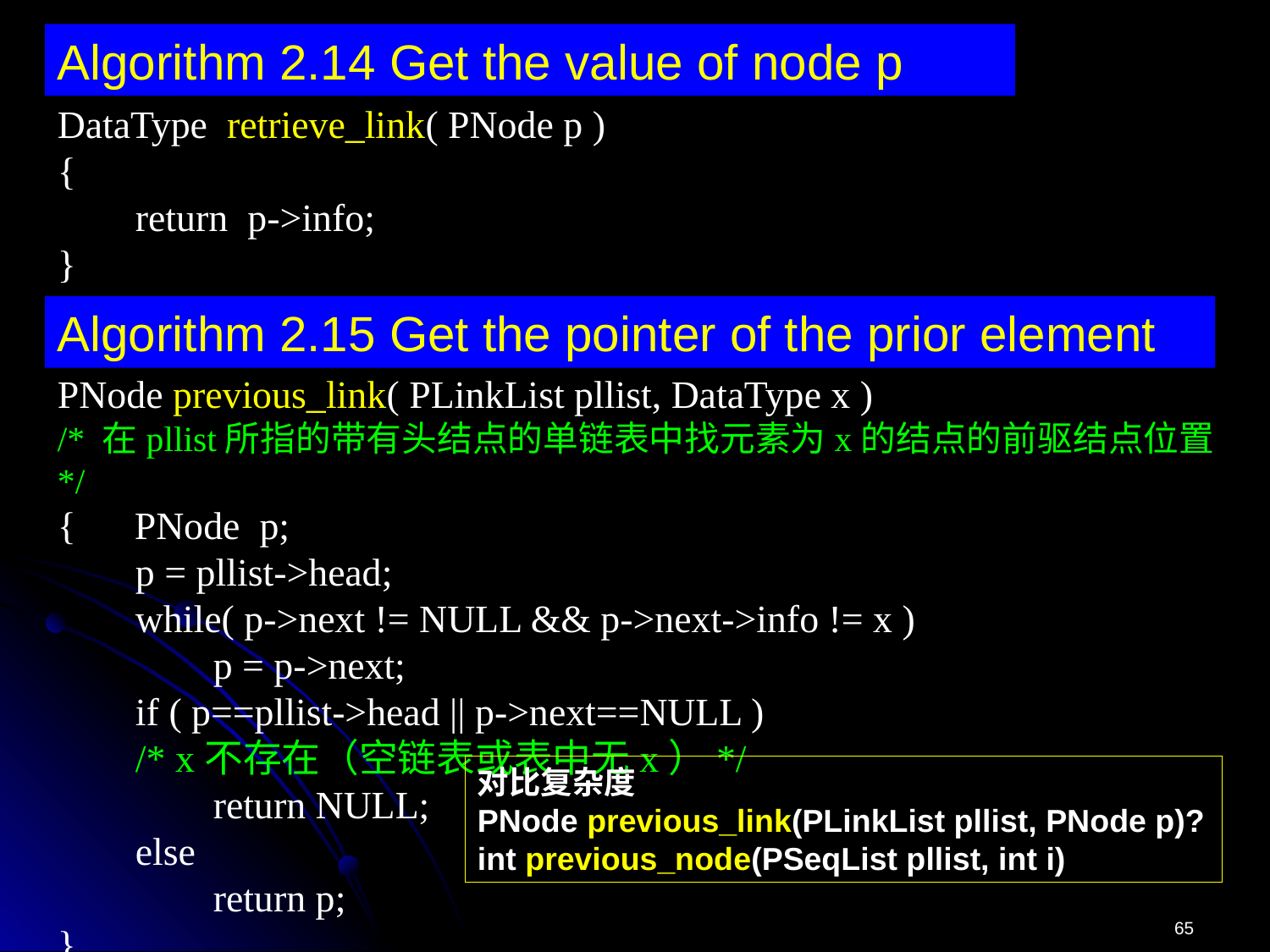

Algorithm 2.14 Get the value of node p
DataType  retrieve_link( PNode p )
{
        return  p->info;
}

Algorithm 2.15 Get the pointer of the prior element
PNode previous_link( PLinkList pllist, DataType x )
/* 在pllist所指的带有头结点的单链表中找元素为x的结点的前驱结点位置 */
{      PNode  p;
        p = pllist->head;
        while( p->next != NULL && p->next->info != x )
                p = p->next;
        if ( p==pllist->head || p->next==NULL )
        /* x不存在（空链表或表中无x）*/
                return NULL;
        else
                return p;
}
对比复杂度
PNode previous_link(PLinkList pllist, PNode p)?
int previous_node(PSeqList pllist, int i)

65